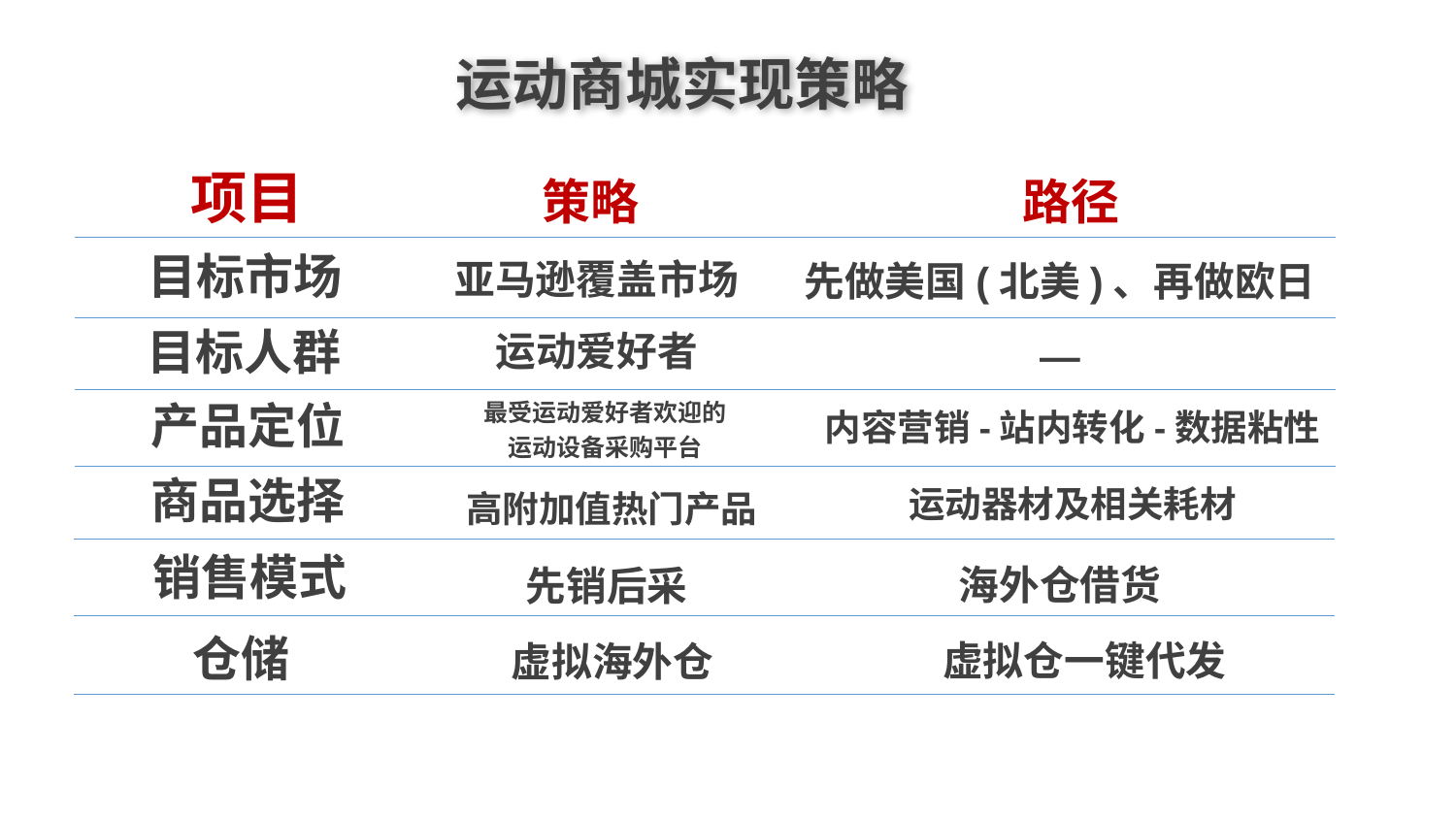

运动商城实现策略
路径
策略
项目
亚马逊覆盖市场
目标市场
先做美国(北美)、再做欧日
—
目标人群
运动爱好者
最受运动爱好者欢迎的
运动设备采购平台
产品定位
内容营销-站内转化-数据粘性
商品选择
运动器材及相关耗材
高附加值热门产品
销售模式
海外仓借货
先销后采
虚拟仓一键代发
虚拟海外仓
仓储